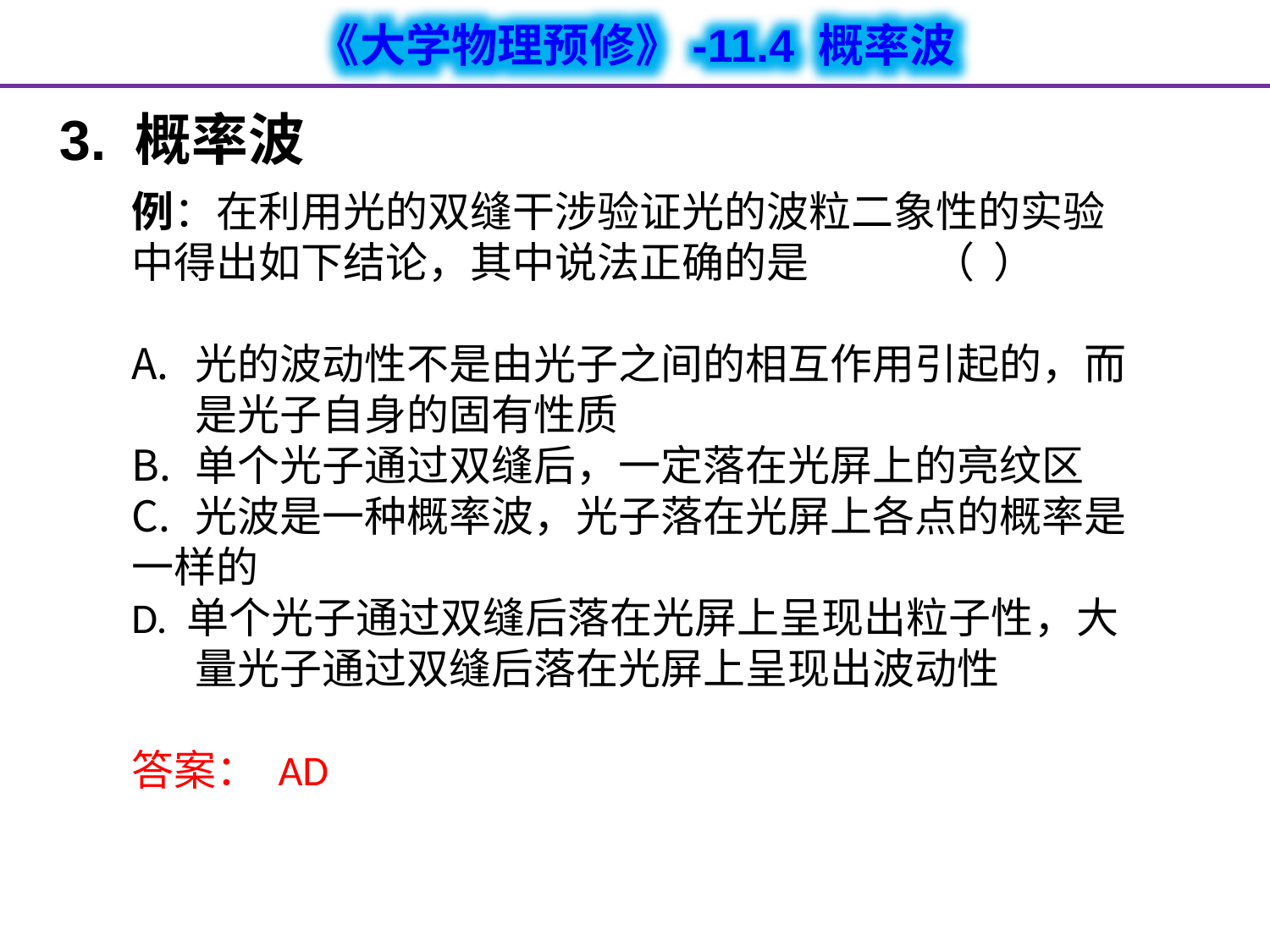

3. 概率波
例：在利用光的双缝干涉验证光的波粒二象性的实验中得出如下结论，其中说法正确的是             （  ）

光的波动性不是由光子之间的相互作用引起的，而是光子自身的固有性质
单个光子通过双缝后，一定落在光屏上的亮纹区
光波是一种概率波，光子落在光屏上各点的概率是
一样的
D. 单个光子通过双缝后落在光屏上呈现出粒子性，大量光子通过双缝后落在光屏上呈现出波动性

答案： AD